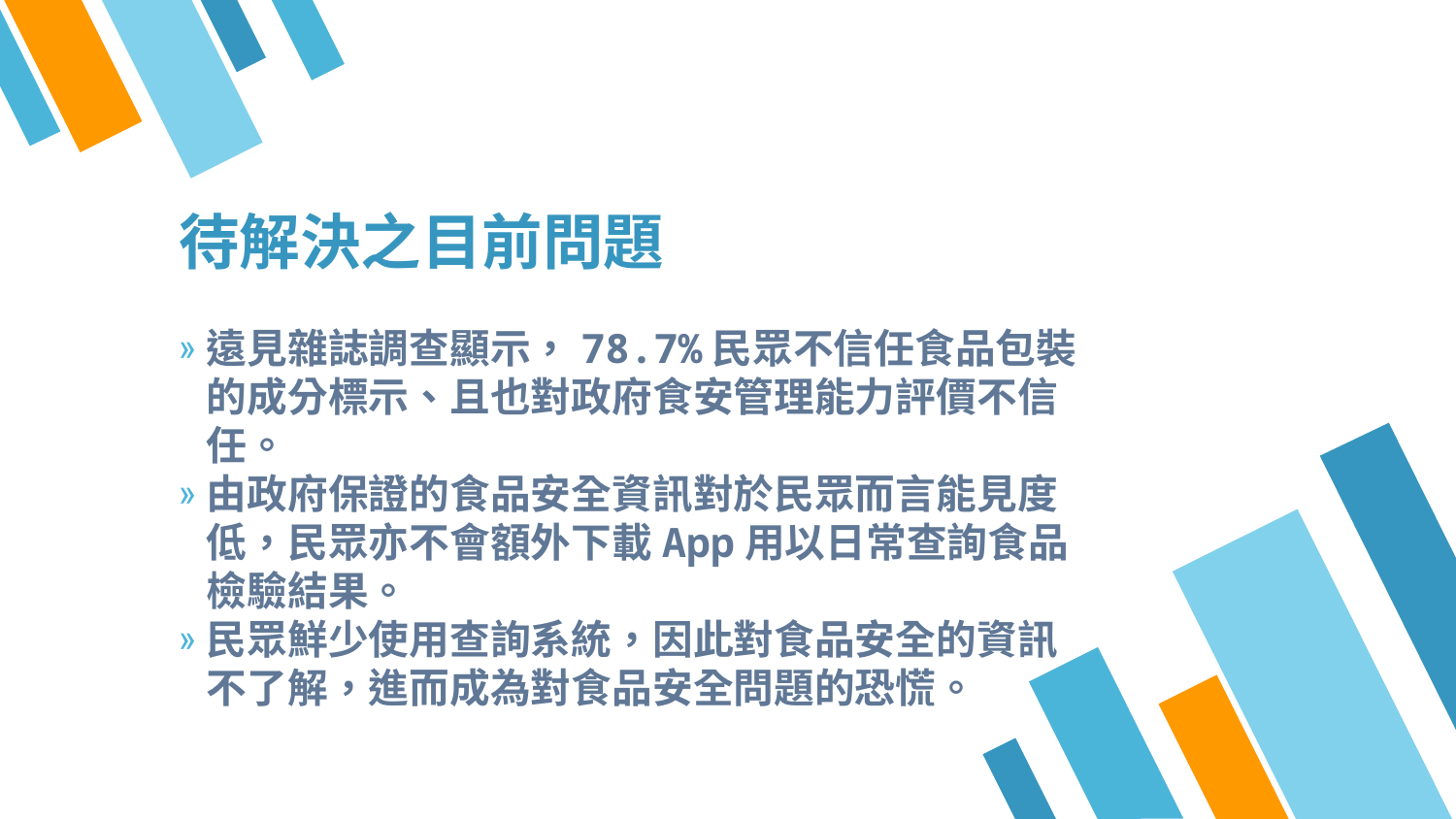

# 待解決之目前問題
遠見雜誌調查顯示，78.7%民眾不信任食品包裝的成分標示、且也對政府食安管理能力評價不信任。
由政府保證的食品安全資訊對於民眾而言能見度低，民眾亦不會額外下載App用以日常查詢食品檢驗結果。
民眾鮮少使用查詢系統，因此對食品安全的資訊不了解，進而成為對食品安全問題的恐慌。